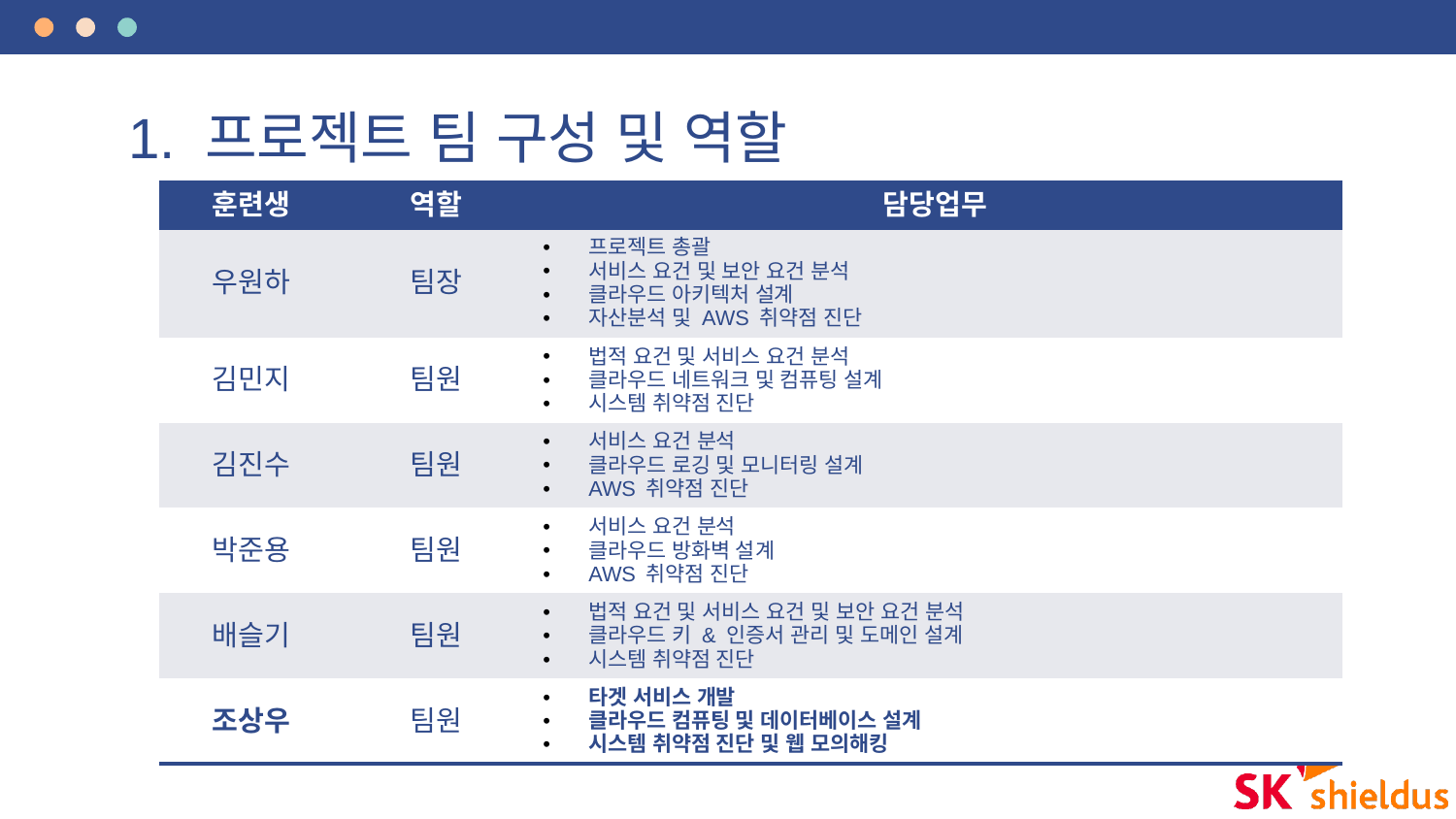

# 1. 프로젝트 팀 구성 및 역할
| 훈련생 | 역할 | 담당업무 |
| --- | --- | --- |
| 우원하 | 팀장 | 프로젝트 총괄 서비스 요건 및 보안 요건 분석 클라우드 아키텍처 설계 자산분석 및 AWS 취약점 진단 |
| 김민지 | 팀원 | 법적 요건 및 서비스 요건 분석 클라우드 네트워크 및 컴퓨팅 설계 시스템 취약점 진단 |
| 김진수 | 팀원 | 서비스 요건 분석 클라우드 로깅 및 모니터링 설계 AWS 취약점 진단 |
| 박준용 | 팀원 | 서비스 요건 분석 클라우드 방화벽 설계 AWS 취약점 진단 |
| 배슬기 | 팀원 | 법적 요건 및 서비스 요건 및 보안 요건 분석 클라우드 키 & 인증서 관리 및 도메인 설계 시스템 취약점 진단 |
| 조상우 | 팀원 | 타겟 서비스 개발 클라우드 컴퓨팅 및 데이터베이스 설계 시스템 취약점 진단 및 웹 모의해킹 |